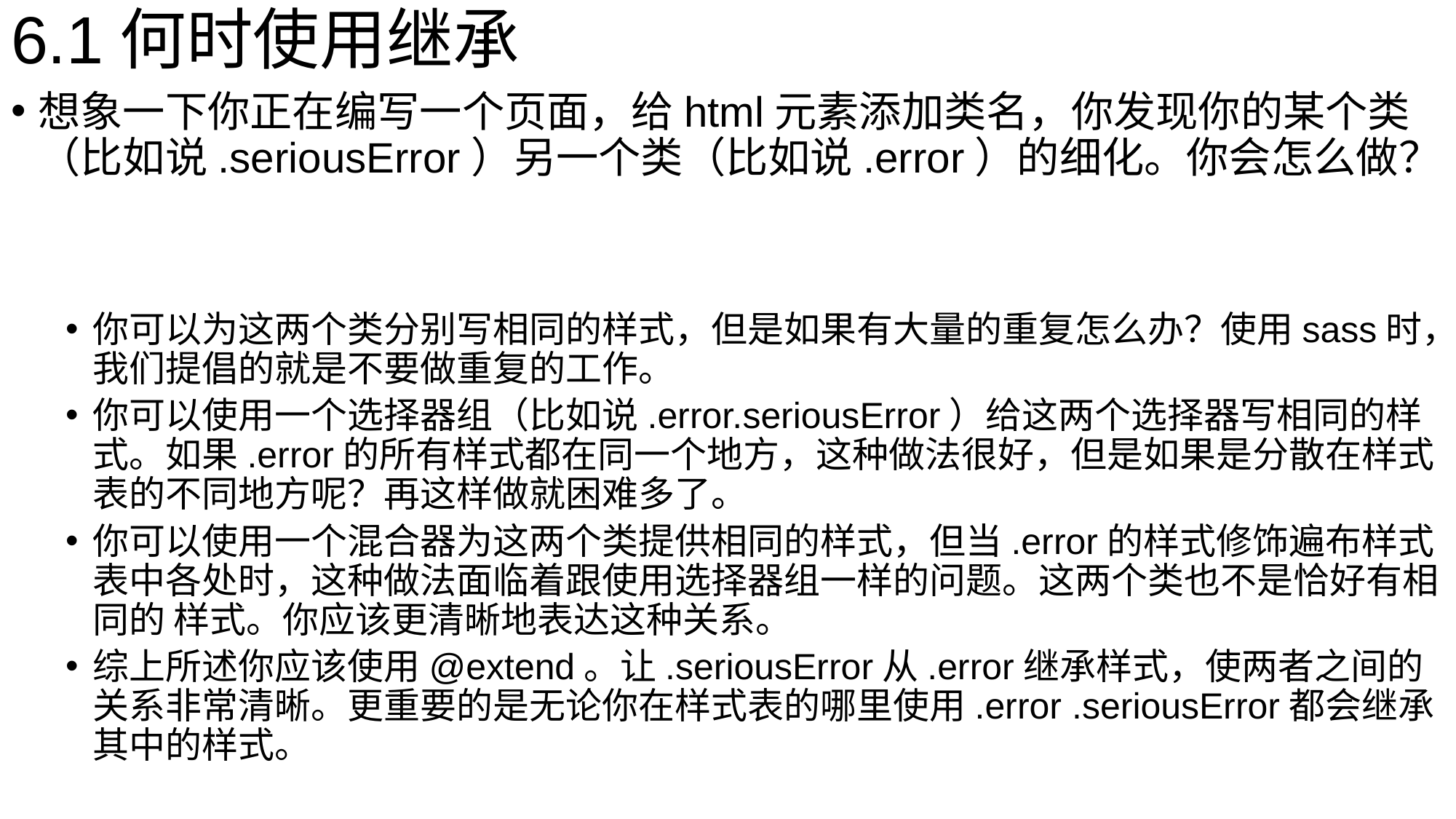

# 6.1何时使用继承
想象一下你正在编写一个页面，给html元素添加类名，你发现你的某个类（比如说.seriousError）另一个类（比如说.error）的细化。你会怎么做？

你可以为这两个类分别写相同的样式，但是如果有大量的重复怎么办？使用sass时，我们提倡的就是不要做重复的工作。
你可以使用一个选择器组（比如说.error.seriousError）给这两个选择器写相同的样式。如果.error的所有样式都在同一个地方，这种做法很好，但是如果是分散在样式表的不同地方呢？再这样做就困难多了。
你可以使用一个混合器为这两个类提供相同的样式，但当.error的样式修饰遍布样式表中各处时，这种做法面临着跟使用选择器组一样的问题。这两个类也不是恰好有相同的 样式。你应该更清晰地表达这种关系。
综上所述你应该使用@extend。让.seriousError从.error继承样式，使两者之间的关系非常清晰。更重要的是无论你在样式表的哪里使用.error .seriousError都会继承其中的样式。